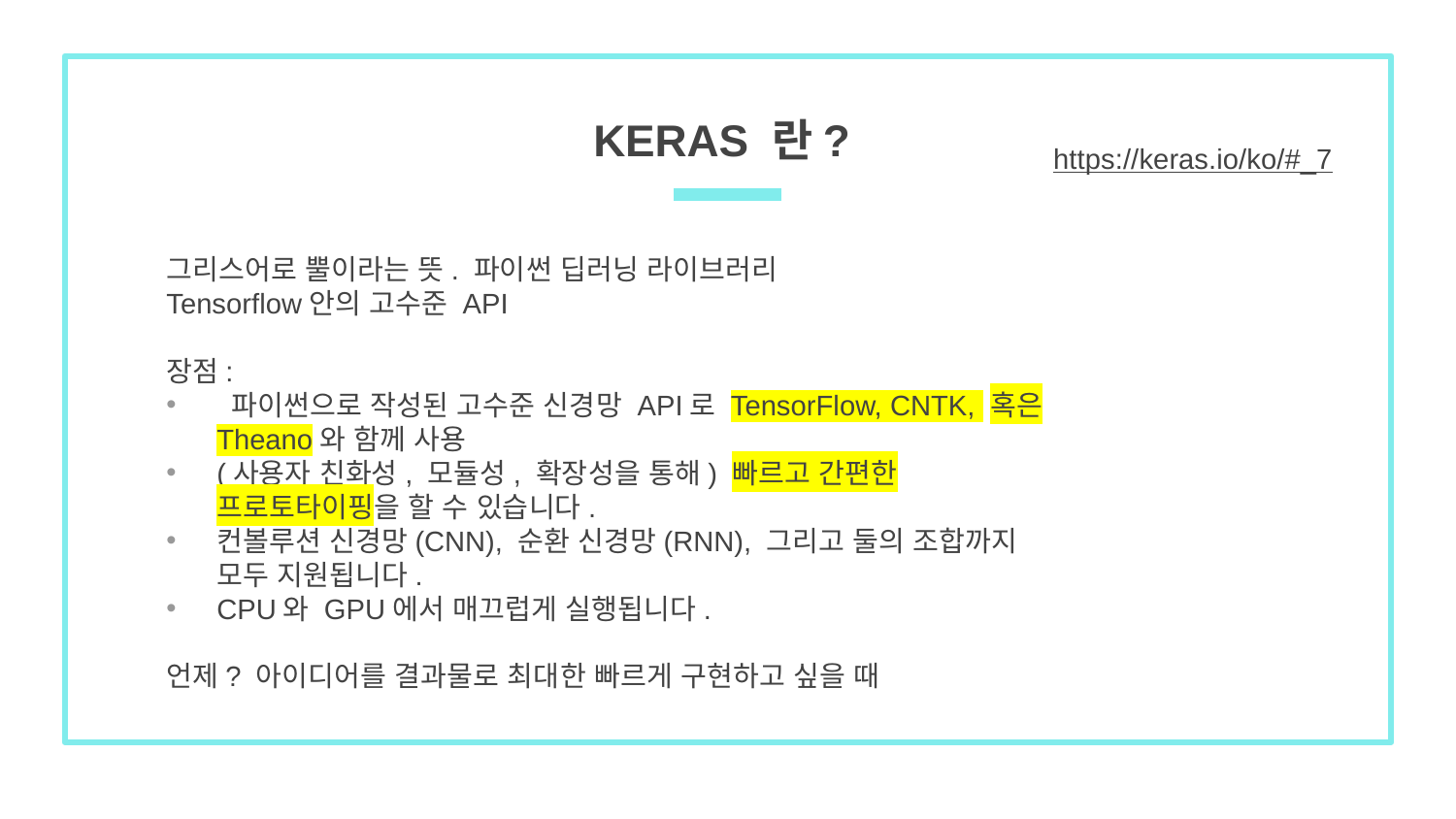

# KERAS 란?
https://keras.io/ko/#_7
그리스어로 뿔이라는 뜻. 파이썬 딥러닝 라이브러리
Tensorflow안의 고수준 API

장점:
 파이썬으로 작성된 고수준 신경망 API로 TensorFlow, CNTK, 혹은 Theano와 함께 사용
(사용자 친화성, 모듈성, 확장성을 통해) 빠르고 간편한 프로토타이핑을 할 수 있습니다.
컨볼루션 신경망(CNN), 순환 신경망(RNN), 그리고 둘의 조합까지 모두 지원됩니다.
CPU와 GPU에서 매끄럽게 실행됩니다.

언제? 아이디어를 결과물로 최대한 빠르게 구현하고 싶을 때